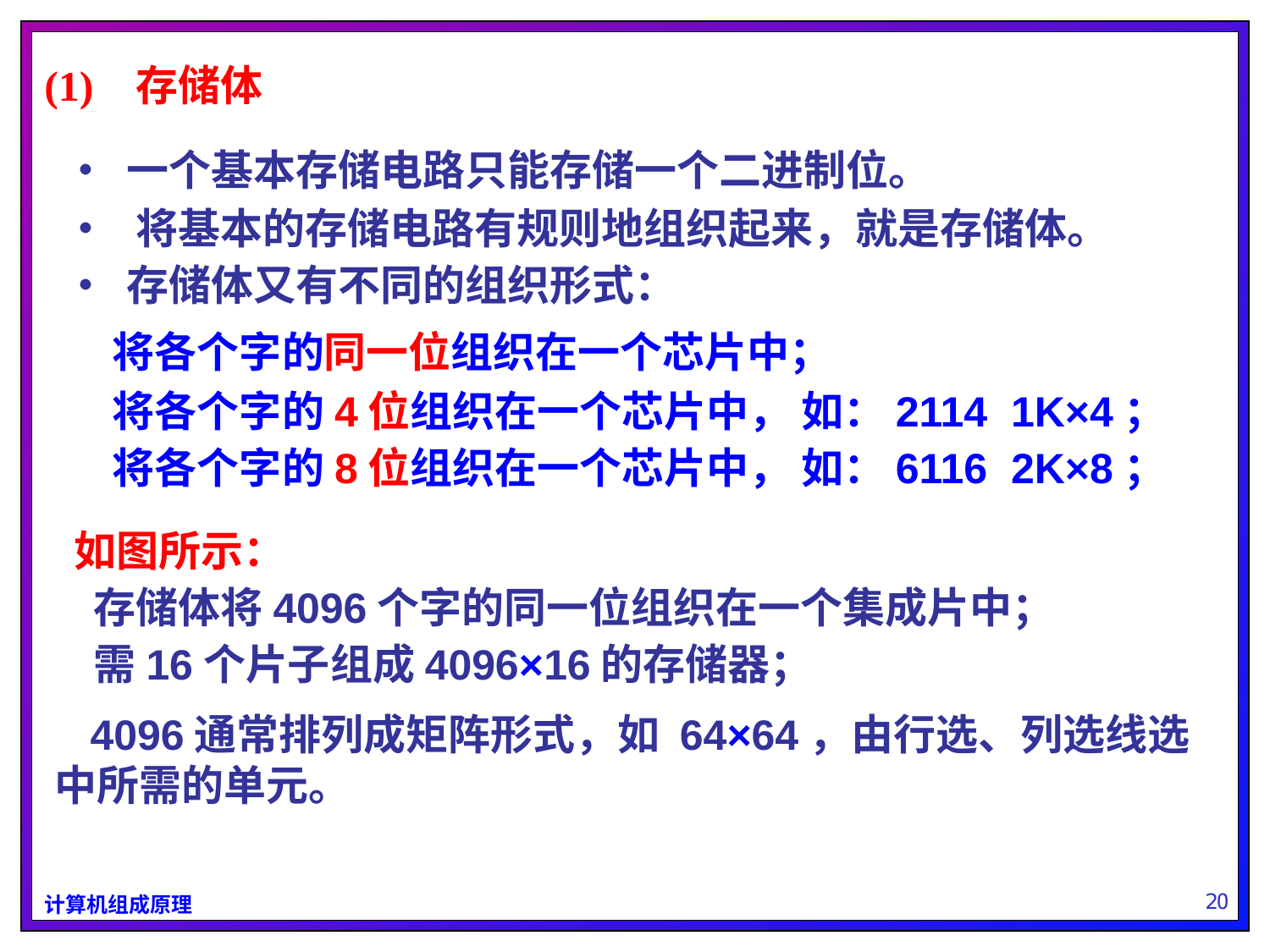

(1)   存储体
 • 一个基本存储电路只能存储一个二进制位。
 •  将基本的存储电路有规则地组织起来，就是存储体。
 • 存储体又有不同的组织形式：
     将各个字的同一位组织在一个芯片中；
     将各个字的4位组织在一个芯片中， 如：2114  1K×4；
     将各个字的8位组织在一个芯片中， 如：6116  2K×8；

 如图所示：
   存储体将4096个字的同一位组织在一个集成片中；
   需16个片子组成4096×16的存储器；
   4096通常排列成矩阵形式，如 64×64，由行选、列选线选中所需的单元。